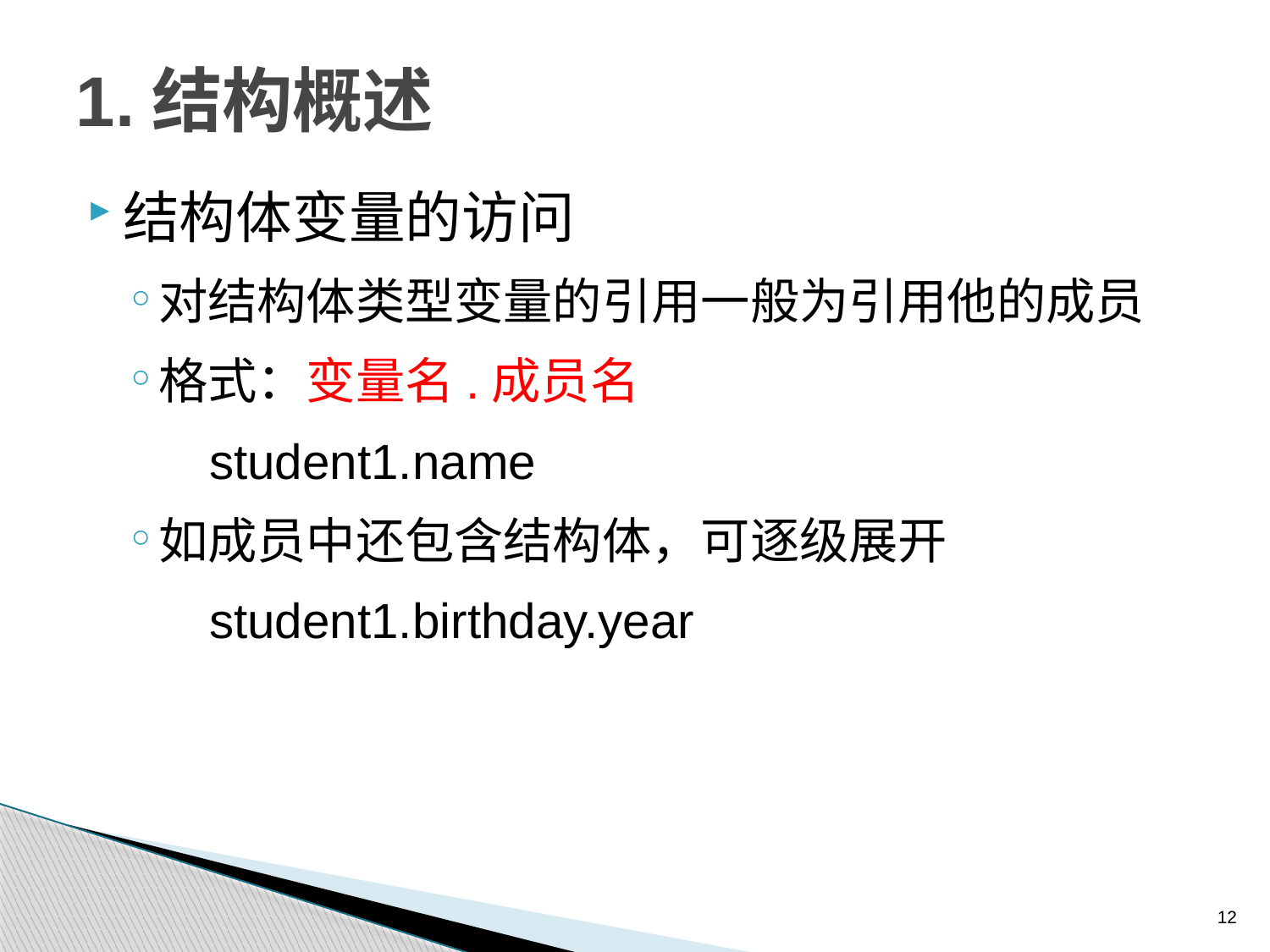

# 1.结构概述
结构体变量的访问
对结构体类型变量的引用一般为引用他的成员
格式：变量名.成员名
      student1.name
如成员中还包含结构体，可逐级展开
      student1.birthday.year

12